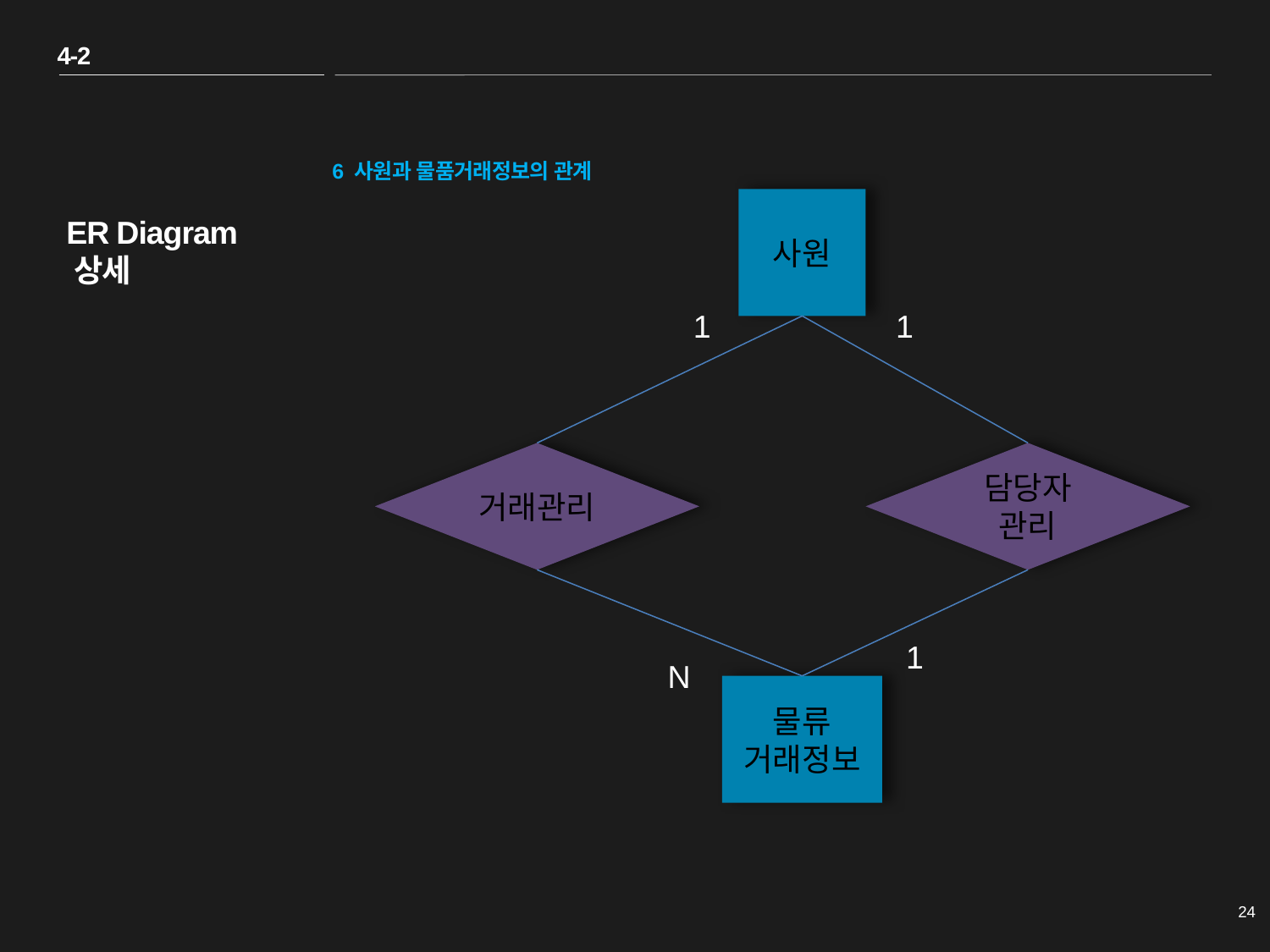

4-2
# ER Diagram 상세
6 사원과 물품거래정보의 관계
사원
1
1
거래관리
담당자
관리
1
N
물류
거래정보
24